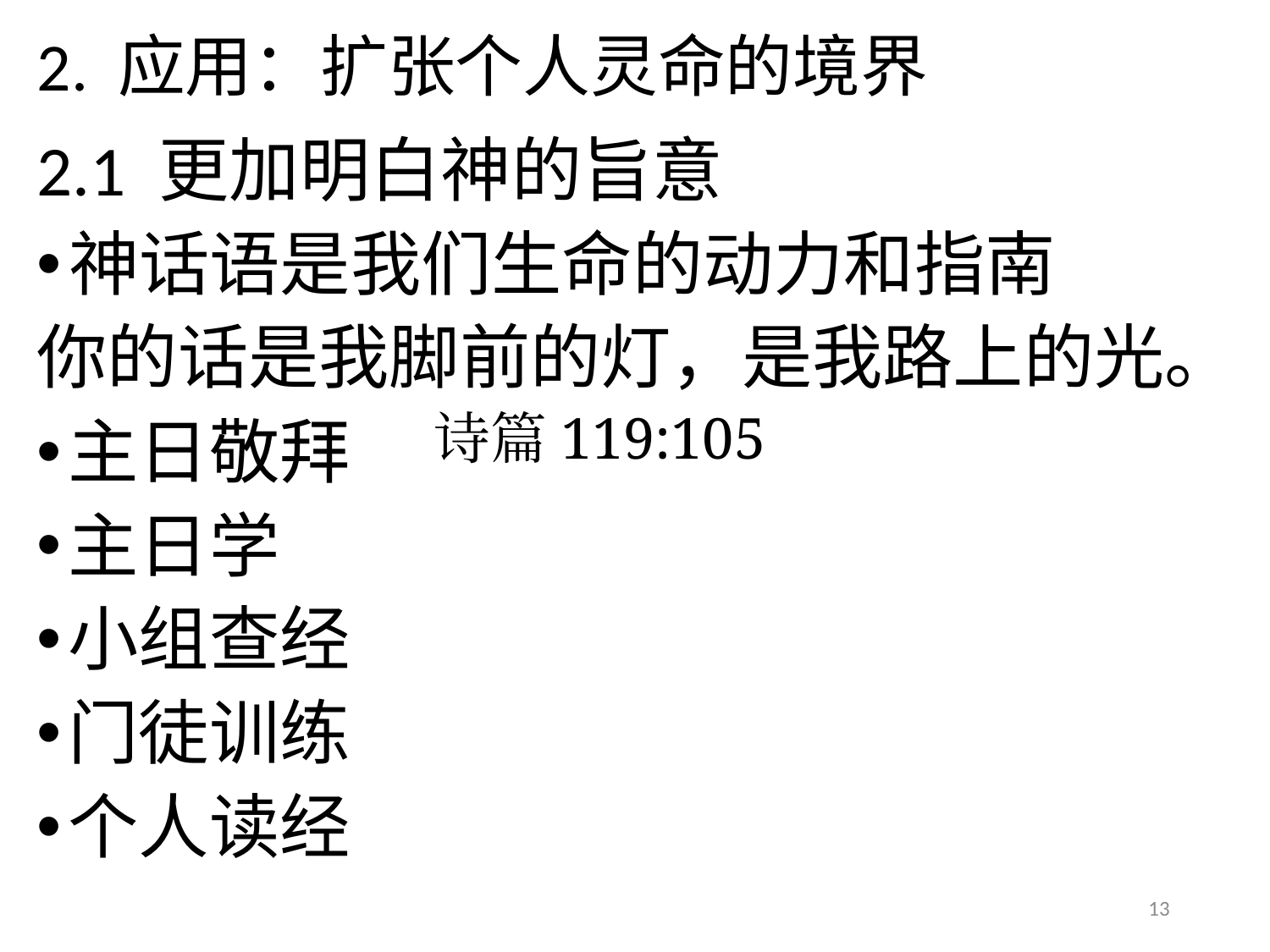

# 2. 应用：扩张个人灵命的境界
2.1 更加明白神的旨意
神话语是我们生命的动力和指南
你的话是我脚前的灯，是我路上的光。
                         诗篇119:105
主日敬拜
主日学
小组查经
门徒训练
个人读经
13